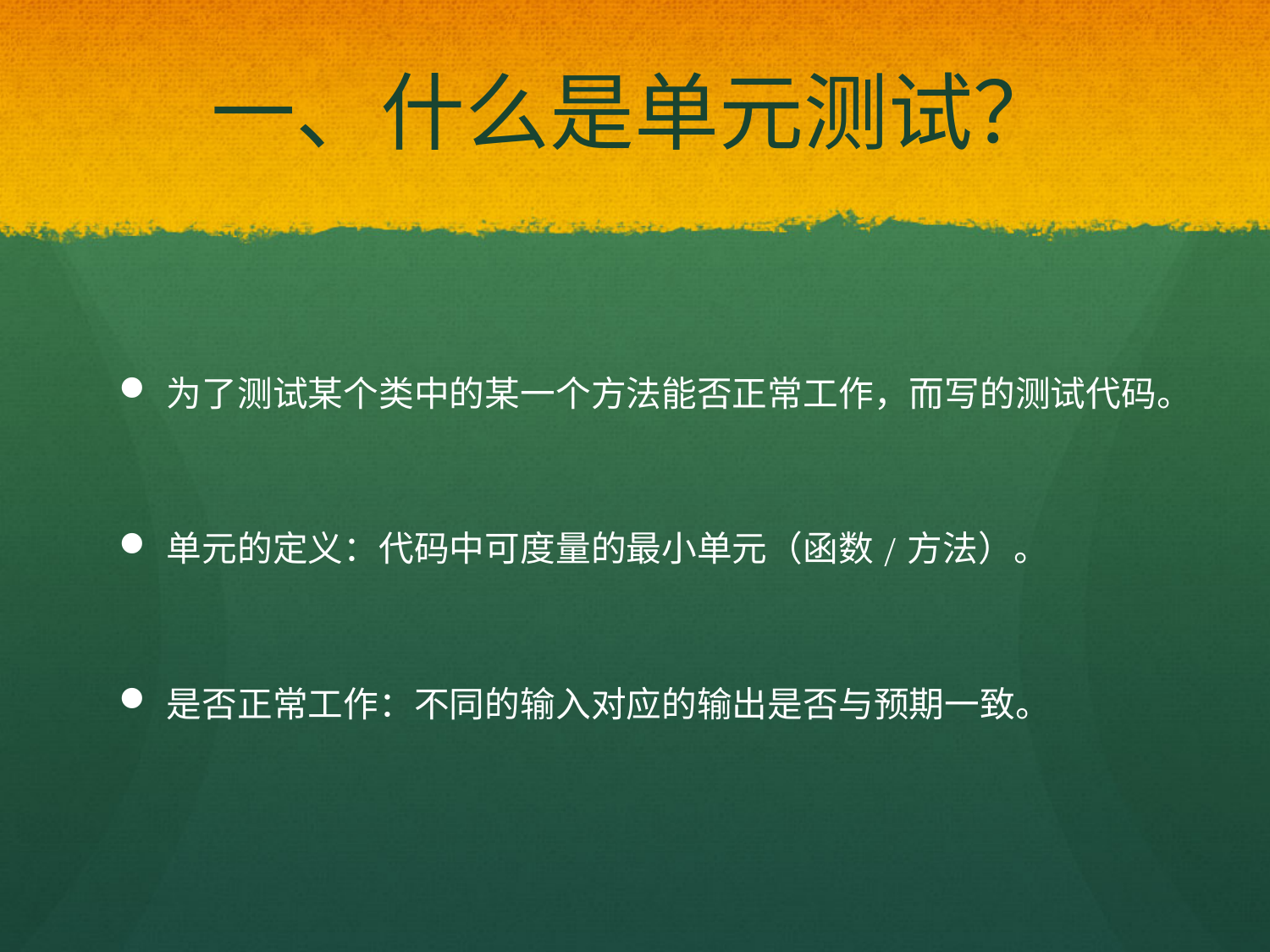

# 一、什么是单元测试？

为了测试某个类中的某一个方法能否正常工作，而写的测试代码。

单元的定义：代码中可度量的最小单元（函数/方法）。

是否正常工作：不同的输入对应的输出是否与预期一致。